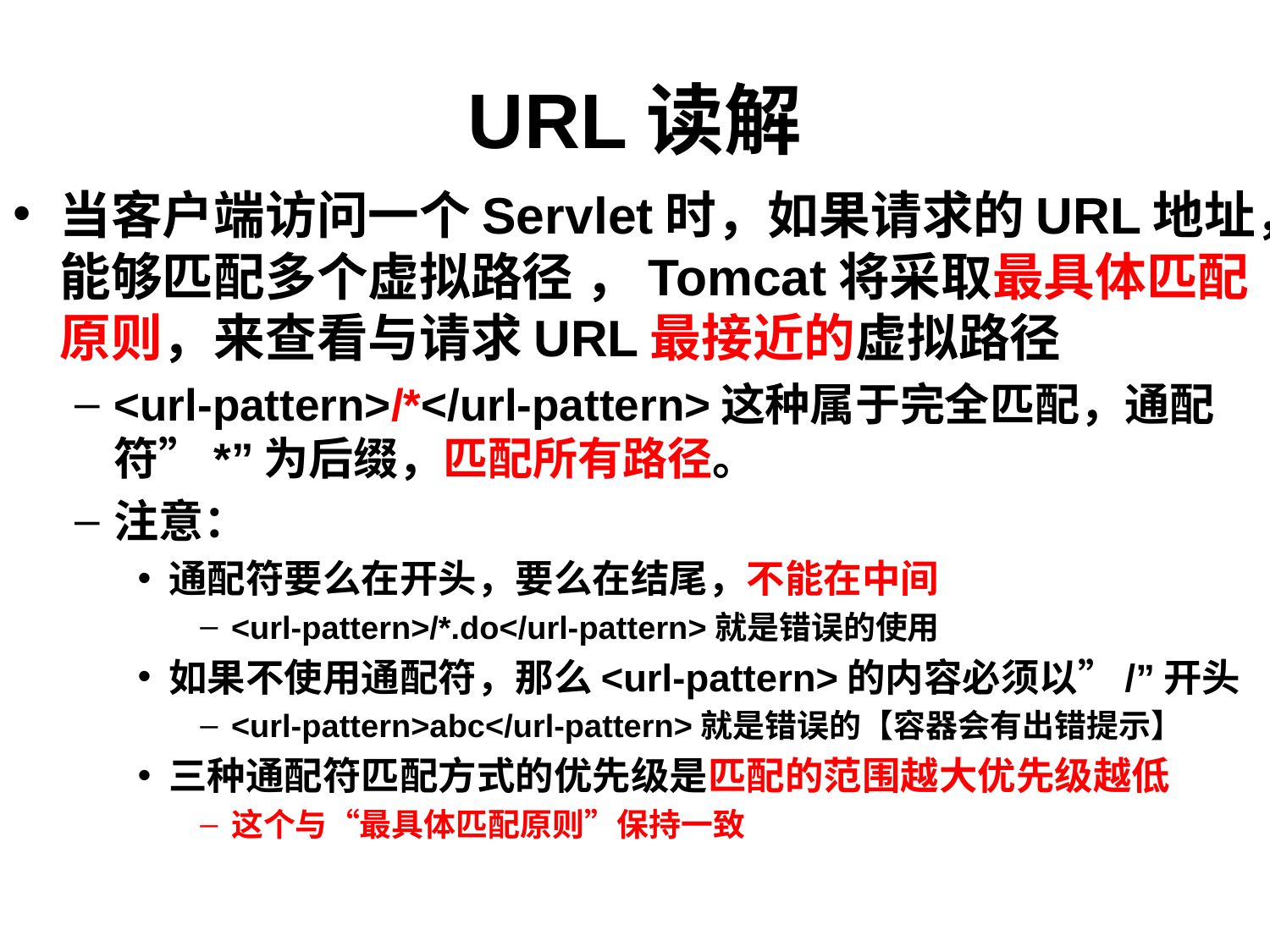

# URL读解
当客户端访问一个Servlet时，如果请求的URL地址，能够匹配多个虚拟路径 ，Tomcat将采取最具体匹配原则，来查看与请求URL最接近的虚拟路径
<url-pattern>/*</url-pattern>这种属于完全匹配，通配符”*”为后缀，匹配所有路径。
注意：
通配符要么在开头，要么在结尾，不能在中间
<url-pattern>/*.do</url-pattern>就是错误的使用
如果不使用通配符，那么<url-pattern>的内容必须以”/”开头
<url-pattern>abc</url-pattern>就是错误的【容器会有出错提示】
三种通配符匹配方式的优先级是匹配的范围越大优先级越低
这个与“最具体匹配原则”保持一致